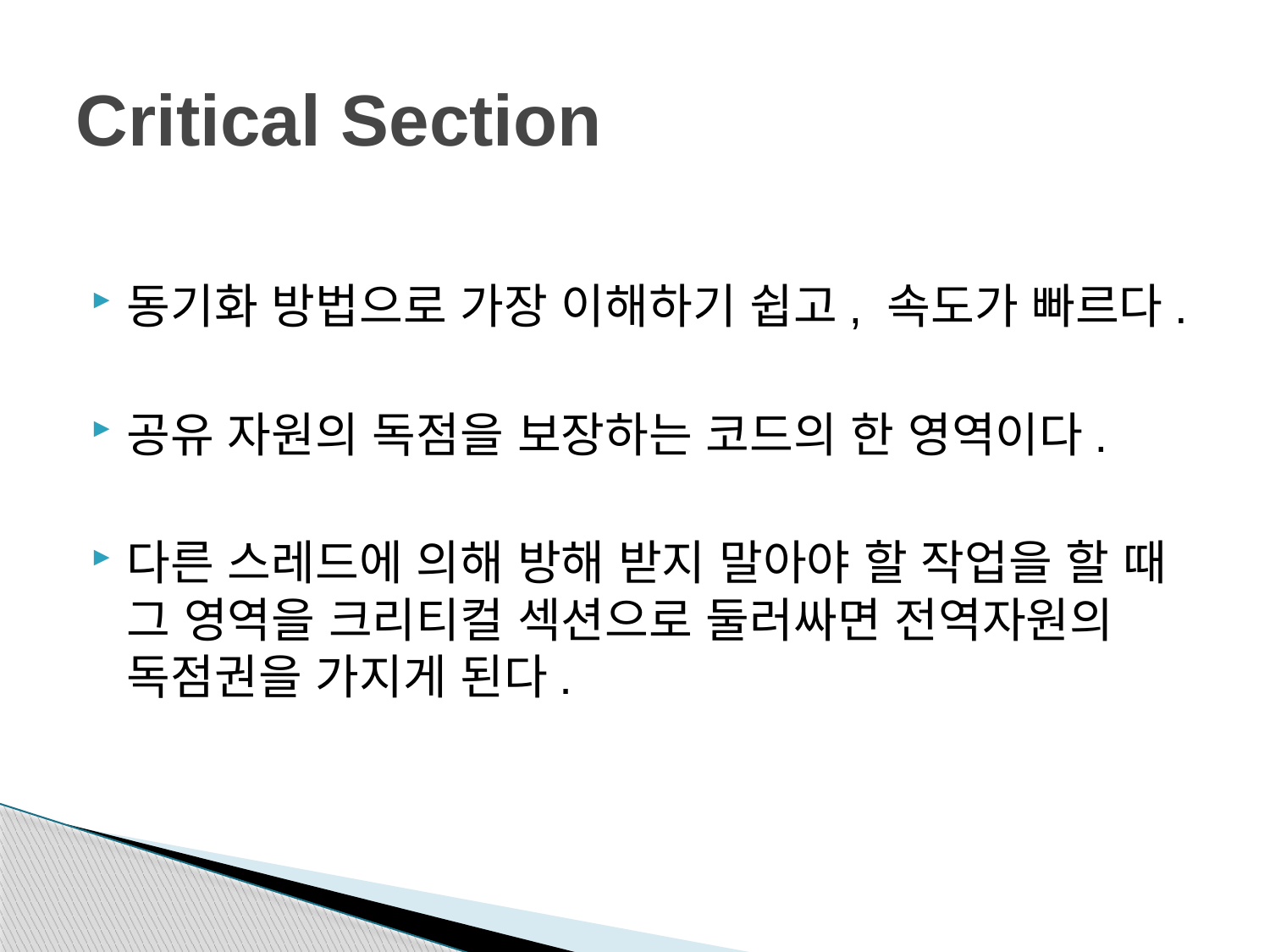

# Critical Section

동기화 방법으로 가장 이해하기 쉽고, 속도가 빠르다.

공유 자원의 독점을 보장하는 코드의 한 영역이다.

다른 스레드에 의해 방해 받지 말아야 할 작업을 할 때 그 영역을 크리티컬 섹션으로 둘러싸면 전역자원의 독점권을 가지게 된다.